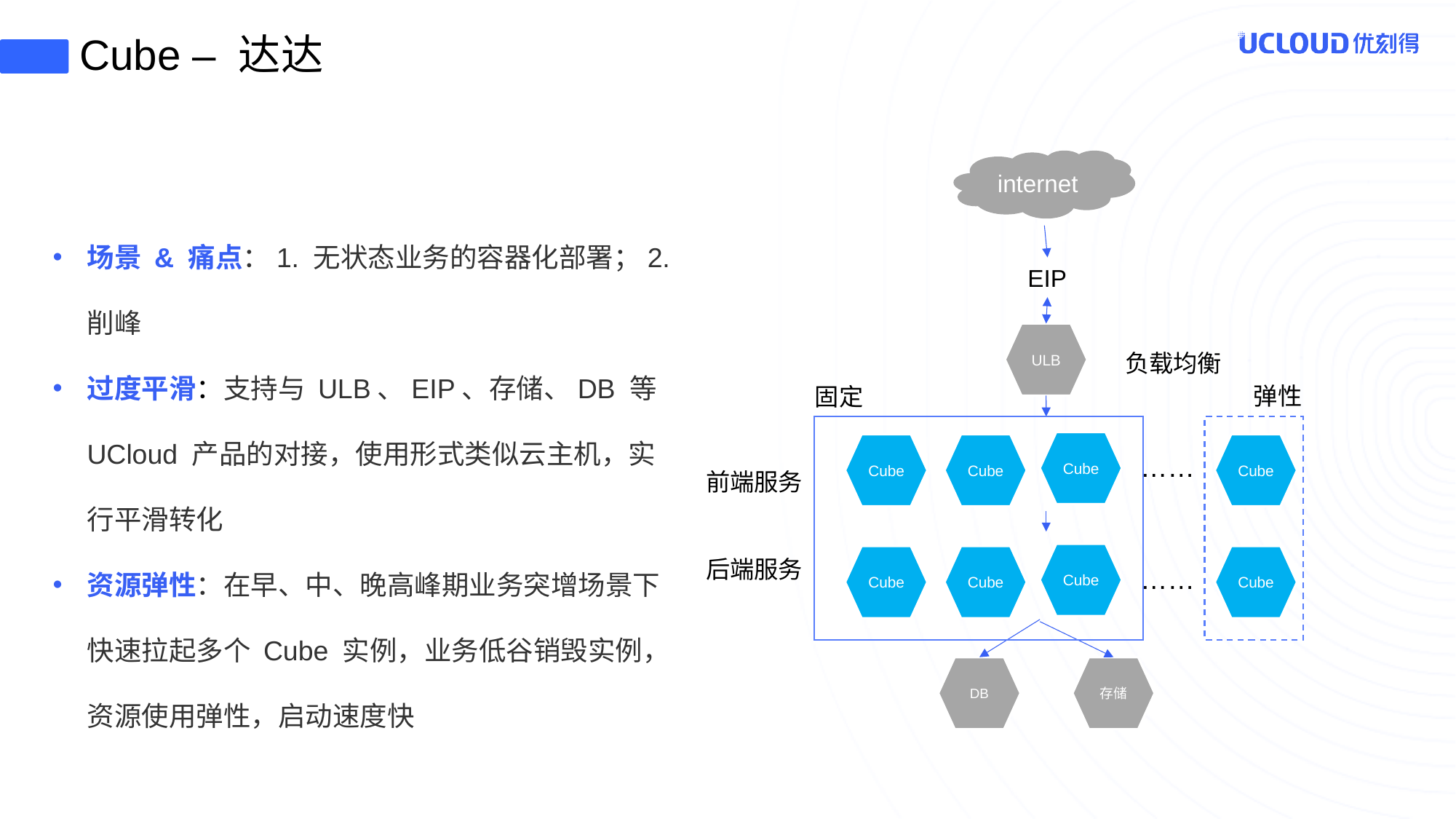

# Cube – 达达
internet
场景 & 痛点：1. 无状态业务的容器化部署；2. 削峰
过度平滑：支持与 ULB、EIP、存储、DB 等 UCloud 产品的对接，使用形式类似云主机，实行平滑转化
资源弹性：在早、中、晚高峰期业务突增场景下快速拉起多个 Cube 实例，业务低谷销毁实例，资源使用弹性，启动速度快
EIP
ULB
负载均衡
弹性
固定

Cube
Cube
Cube
Cube
……
前端服务
Cube
Cube
Cube
Cube
后端服务
……
DB
存储